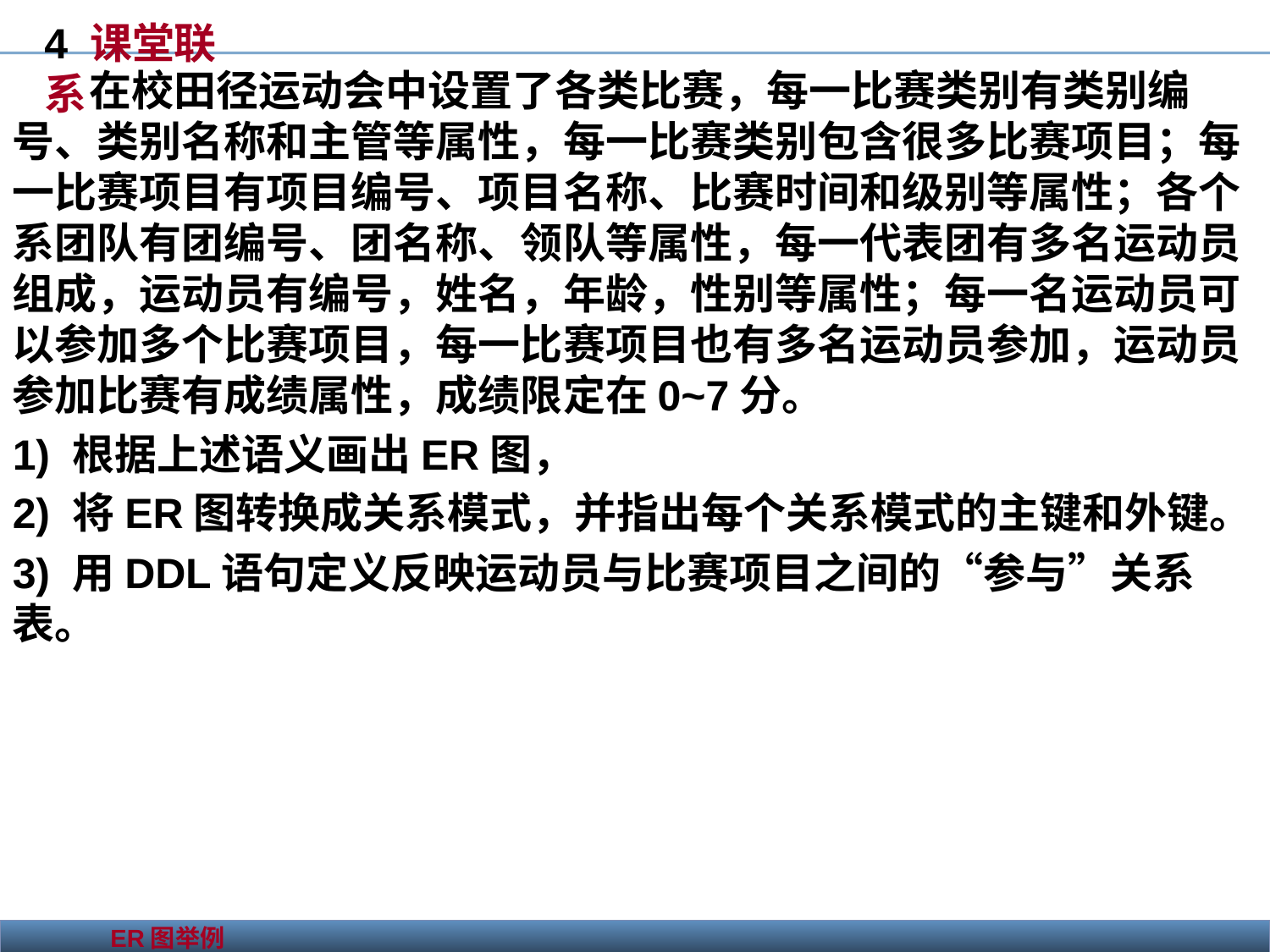

4 课堂联系
       在校田径运动会中设置了各类比赛，每一比赛类别有类别编号、类别名称和主管等属性，每一比赛类别包含很多比赛项目；每一比赛项目有项目编号、项目名称、比赛时间和级别等属性；各个系团队有团编号、团名称、领队等属性，每一代表团有多名运动员组成，运动员有编号，姓名，年龄，性别等属性；每一名运动员可以参加多个比赛项目，每一比赛项目也有多名运动员参加，运动员参加比赛有成绩属性，成绩限定在0~7分。
1) 根据上述语义画出ER图，
2) 将ER图转换成关系模式，并指出每个关系模式的主键和外键。
3) 用DDL语句定义反映运动员与比赛项目之间的“参与”关系表。
              ER图举例